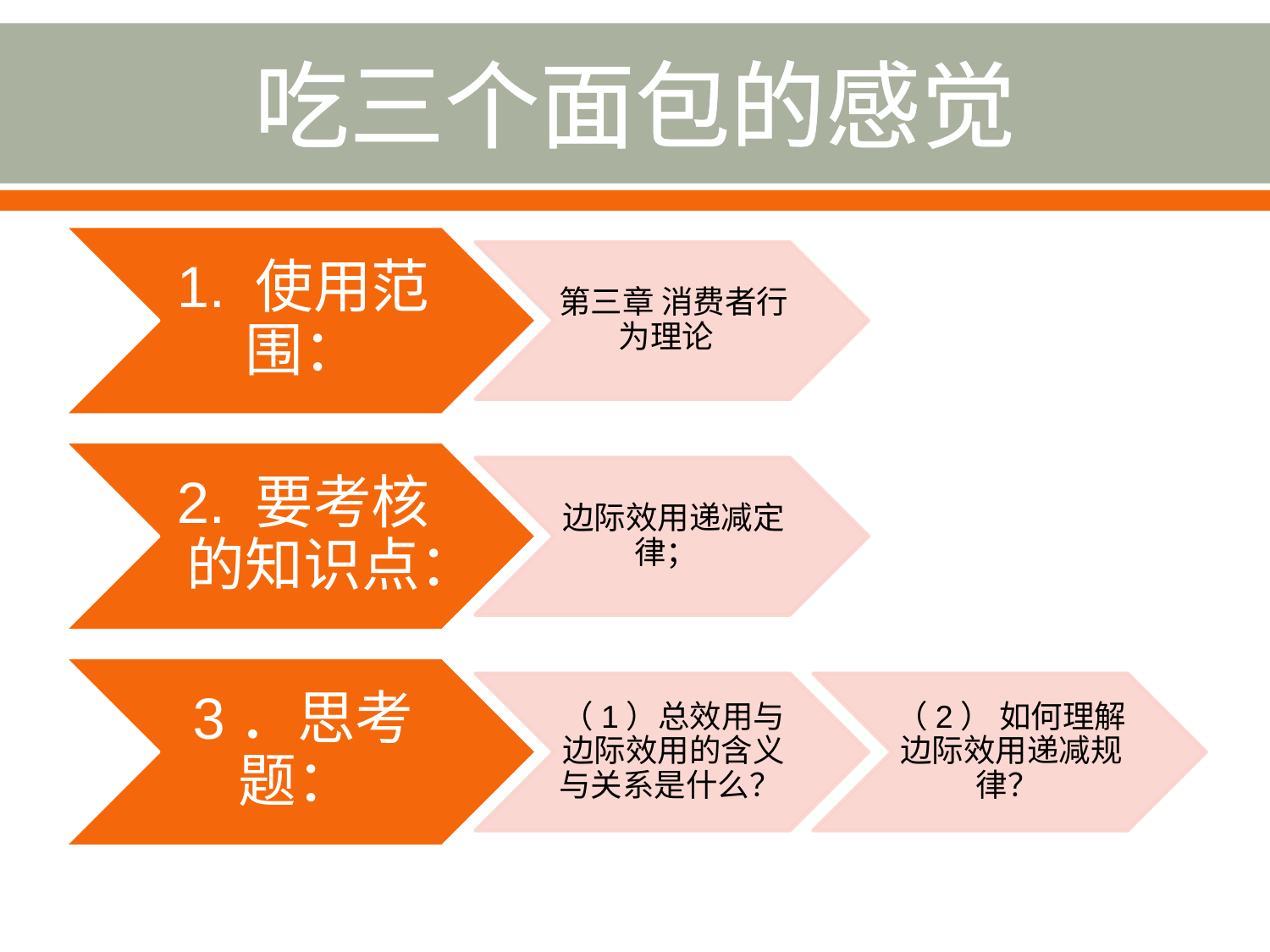

# 吃三个面包的感觉
1. 使用范围：
第三章 消费者行为理论
2. 要考核的知识点：
边际效用递减定律；
3．思考题：
（1）总效用与边际效用的含义与关系是什么？
（2） 如何理解边际效用递减规律？